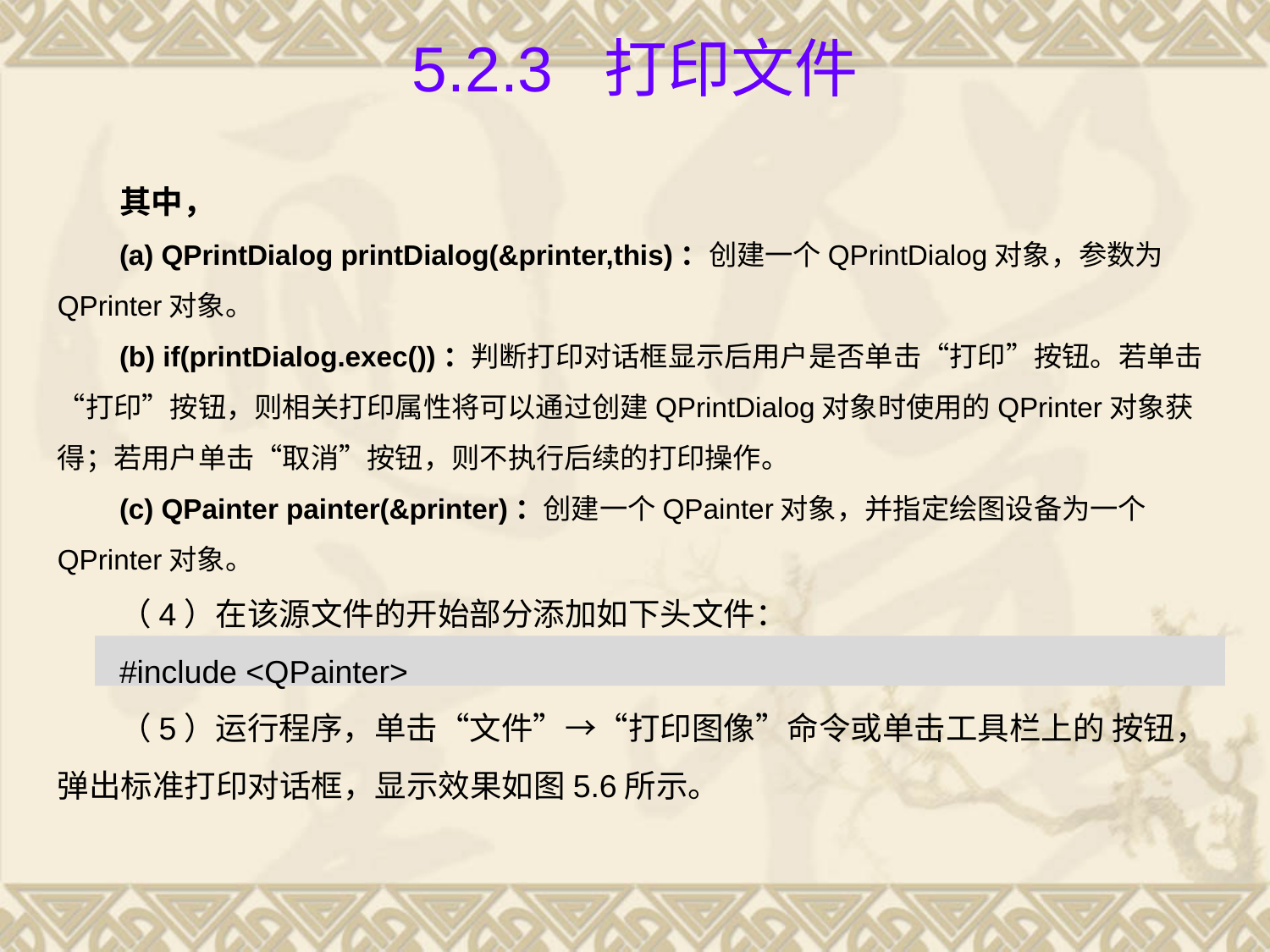

# 5.2.3  打印文件
其中，
(a) QPrintDialog printDialog(&printer,this)：创建一个QPrintDialog对象，参数为QPrinter对象。
(b) if(printDialog.exec())：判断打印对话框显示后用户是否单击“打印”按钮。若单击“打印”按钮，则相关打印属性将可以通过创建QPrintDialog对象时使用的QPrinter对象获得；若用户单击“取消”按钮，则不执行后续的打印操作。
(c) QPainter painter(&printer)：创建一个QPainter对象，并指定绘图设备为一个QPrinter对象。
（4）在该源文件的开始部分添加如下头文件：
#include <QPainter>
（5）运行程序，单击“文件”→“打印图像”命令或单击工具栏上的 按钮，弹出标准打印对话框，显示效果如图5.6所示。